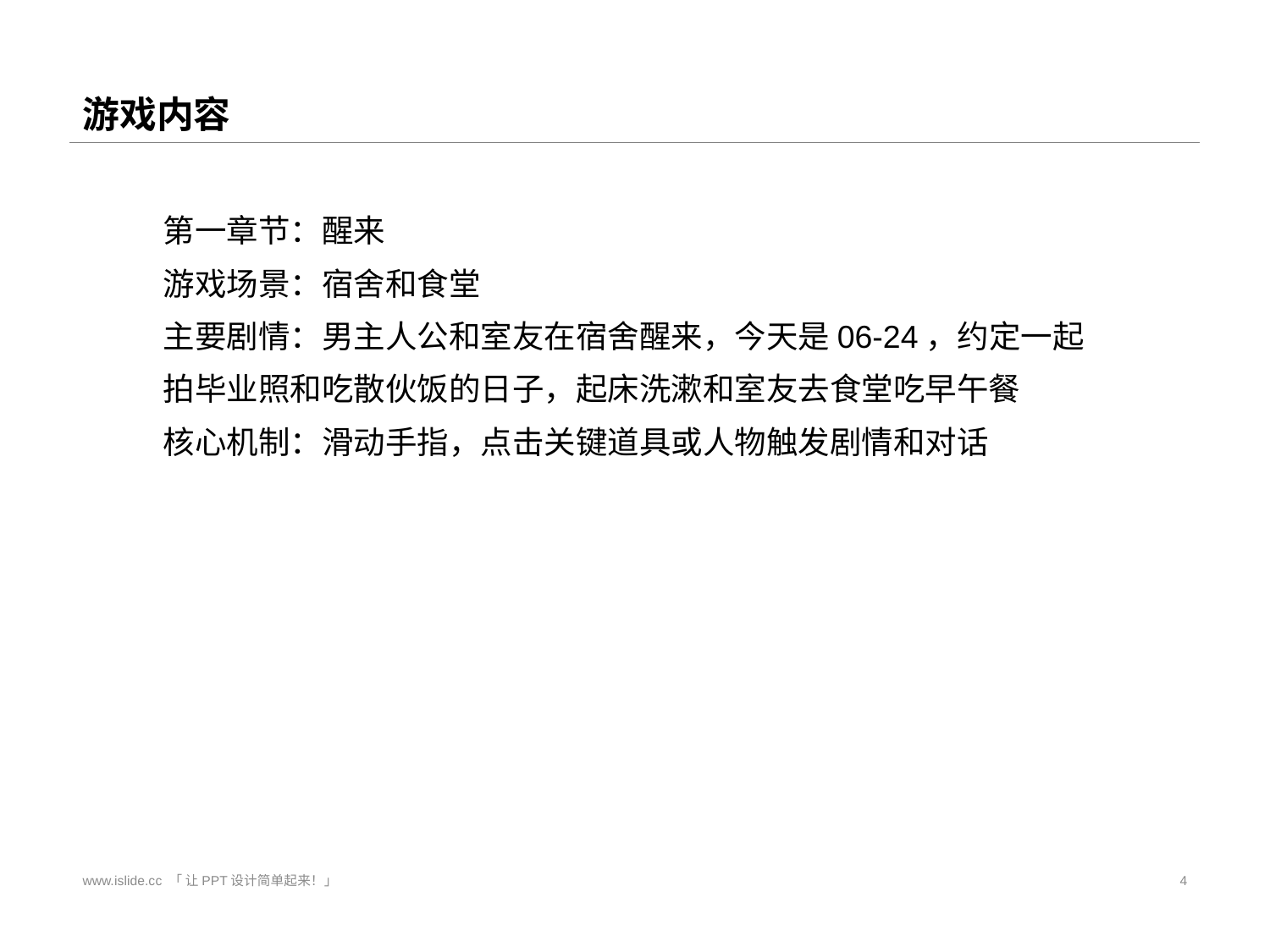

# 游戏内容
第一章节：醒来
游戏场景：宿舍和食堂
主要剧情：男主人公和室友在宿舍醒来，今天是06-24，约定一起拍毕业照和吃散伙饭的日子，起床洗漱和室友去食堂吃早午餐
核心机制：滑动手指，点击关键道具或人物触发剧情和对话

www.islide.cc 「 让PPT设计简单起来！」
4